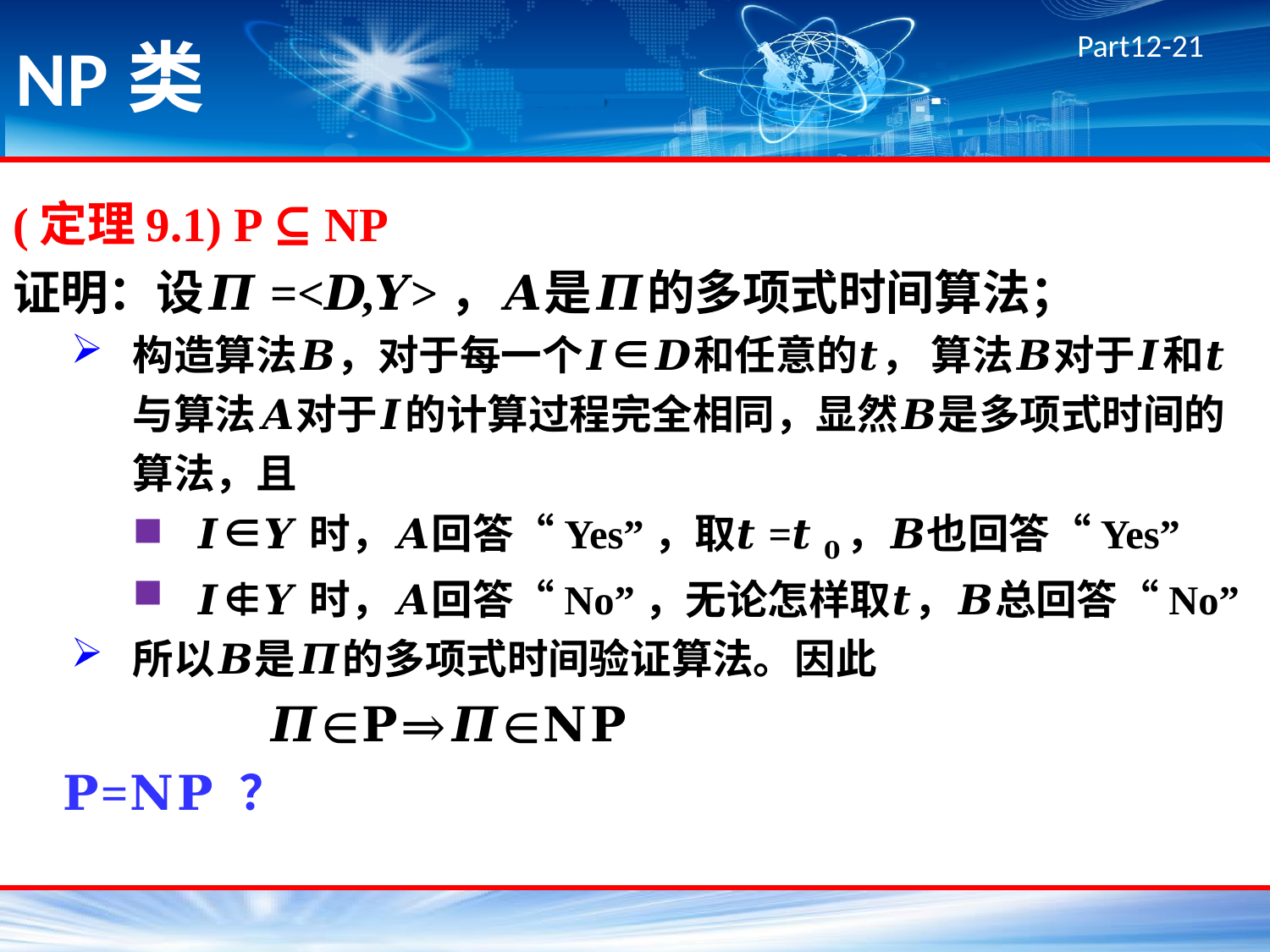

# NP类
(定理9.1) P ⊆ NP
证明：设𝜫=<𝑫,𝒀>，𝑨是𝜫的多项式时间算法；
构造算法𝑩，对于每一个𝑰∈𝑫和任意的𝒕， 算法𝑩对于𝑰和𝒕与算法𝑨对于𝑰的计算过程完全相同，显然𝑩是多项式时间的算法，且
𝑰∈𝒀时，𝑨回答“Yes”，取𝒕=𝒕𝟎，𝑩也回答“Yes”
𝑰∉𝒀时，𝑨回答“No”，无论怎样取𝒕，𝑩总回答“No”
所以𝑩是𝜫的多项式时间验证算法。因此
                     𝜫∈𝐏⇒𝜫∈𝐍𝐏
    𝐏=𝐍𝐏 ？